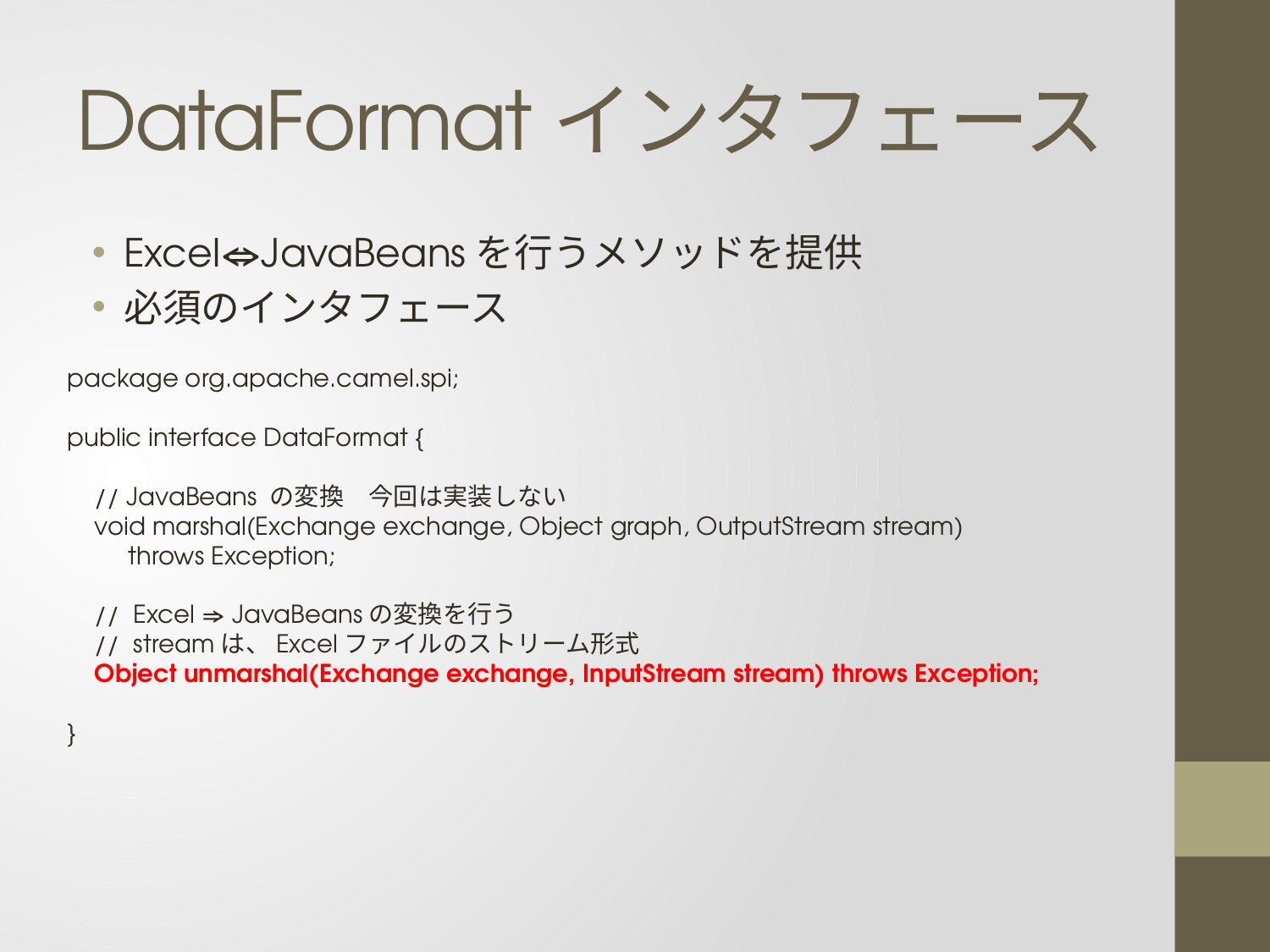

# DataFormatインタフェース
Excel⇔JavaBeansを行うメソッドを提供
必須のインタフェース

package org.apache.camel.spi;

public interface DataFormat {

    // JavaBeans の変換　今回は実装しない
    void marshal(Exchange exchange, Object graph, OutputStream stream)
         throws Exception;

    //  Excel ⇒ JavaBeansの変換を行う
    //  streamは、Excelファイルのストリーム形式
    Object unmarshal(Exchange exchange, InputStream stream) throws Exception;

}